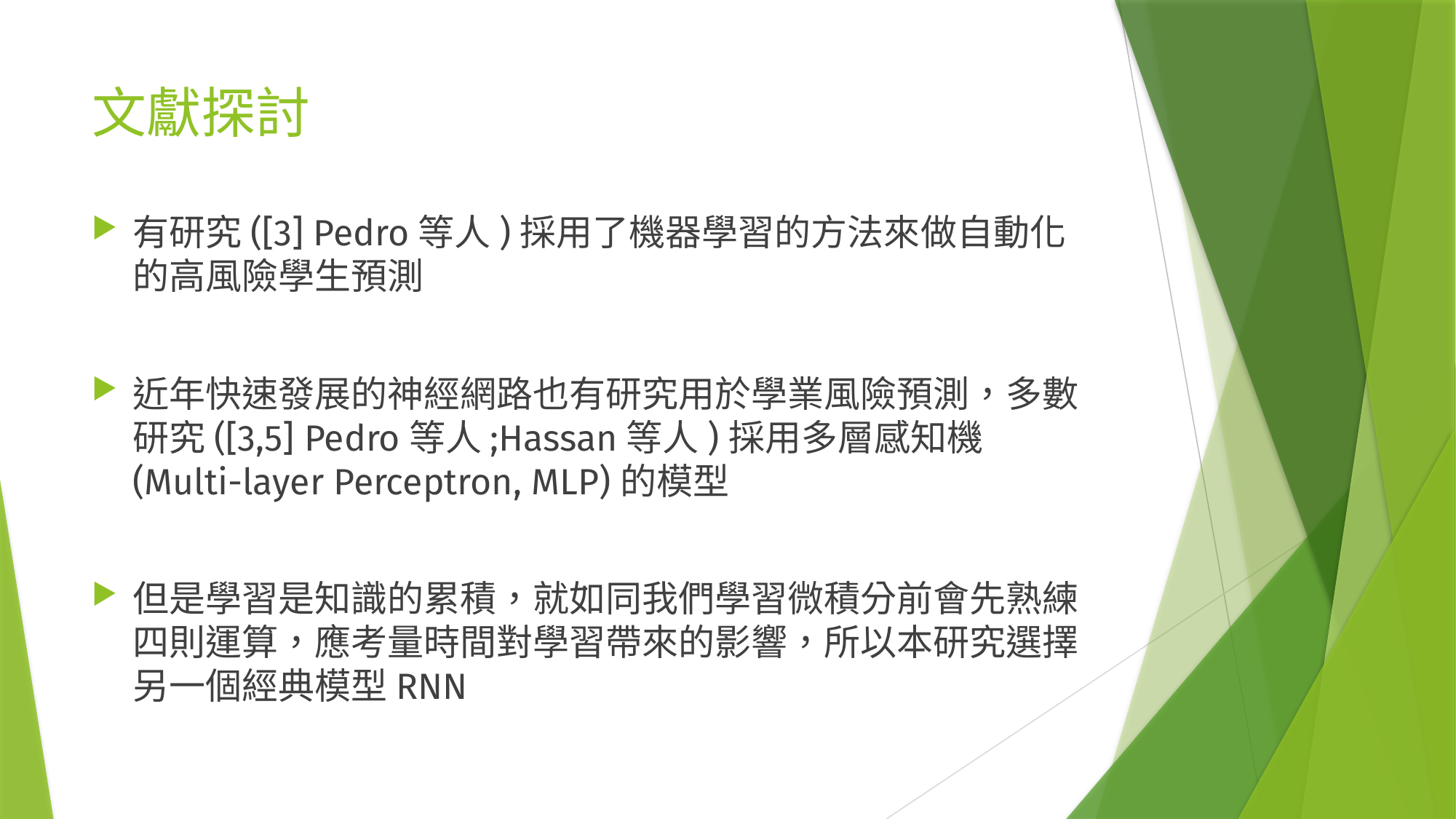

# 文獻探討
有研究([3] Pedro等人)採用了機器學習的方法來做自動化的高風險學生預測

近年快速發展的神經網路也有研究用於學業風險預測，多數研究([3,5] Pedro等人;Hassan等人)採用多層感知機(Multi-layer Perceptron, MLP)的模型

但是學習是知識的累積，就如同我們學習微積分前會先熟練四則運算，應考量時間對學習帶來的影響，所以本研究選擇另一個經典模型RNN